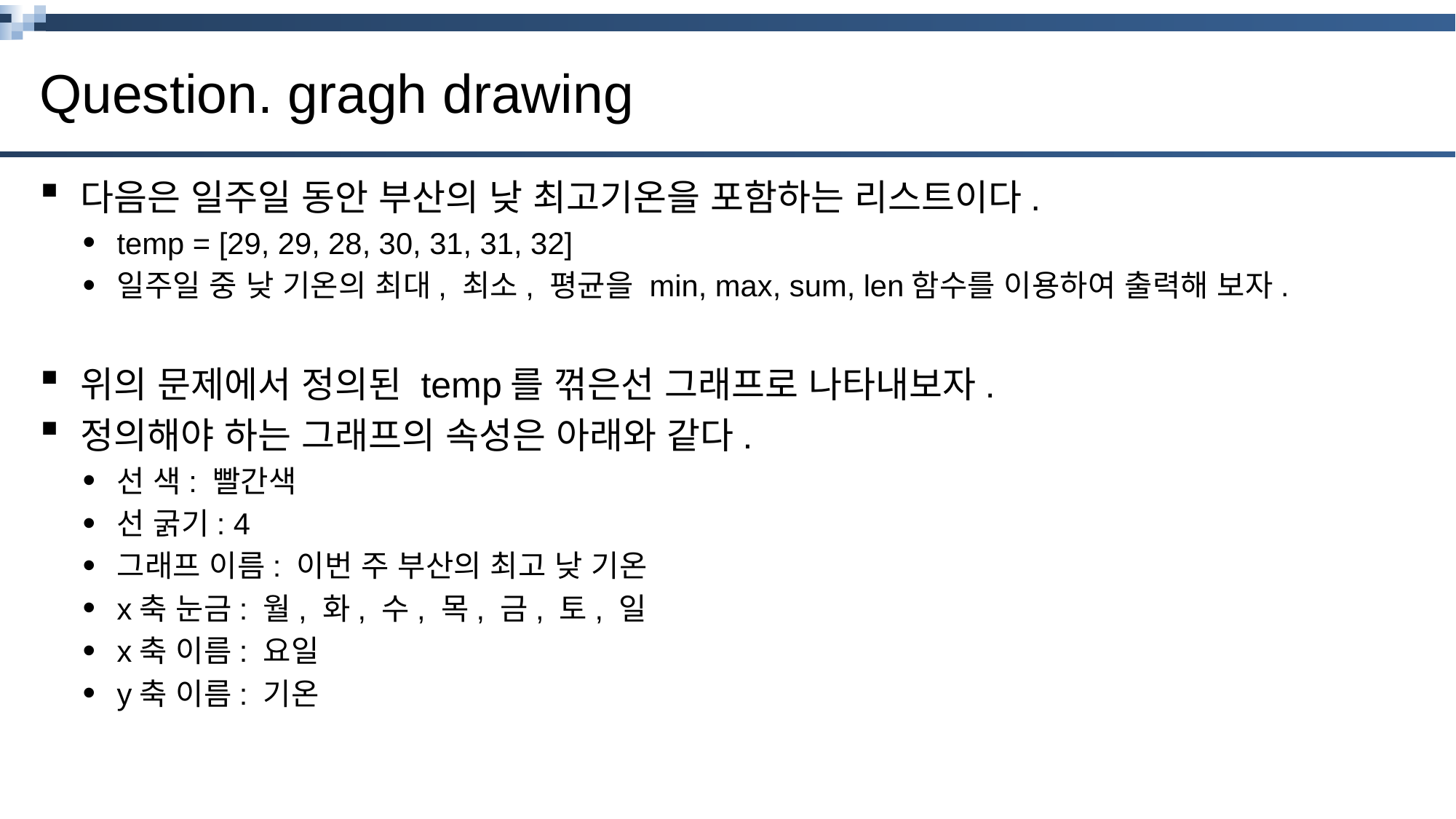

# Question. gragh drawing
다음은 일주일 동안 부산의 낮 최고기온을 포함하는 리스트이다.
temp = [29, 29, 28, 30, 31, 31, 32]
일주일 중 낮 기온의 최대, 최소, 평균을 min, max, sum, len함수를 이용하여 출력해 보자.

위의 문제에서 정의된 temp를 꺾은선 그래프로 나타내보자.
정의해야 하는 그래프의 속성은 아래와 같다.
선 색: 빨간색
선 굵기: 4
그래프 이름: 이번 주 부산의 최고 낮 기온
x축 눈금: 월, 화, 수, 목, 금, 토, 일
x축 이름: 요일
y축 이름: 기온